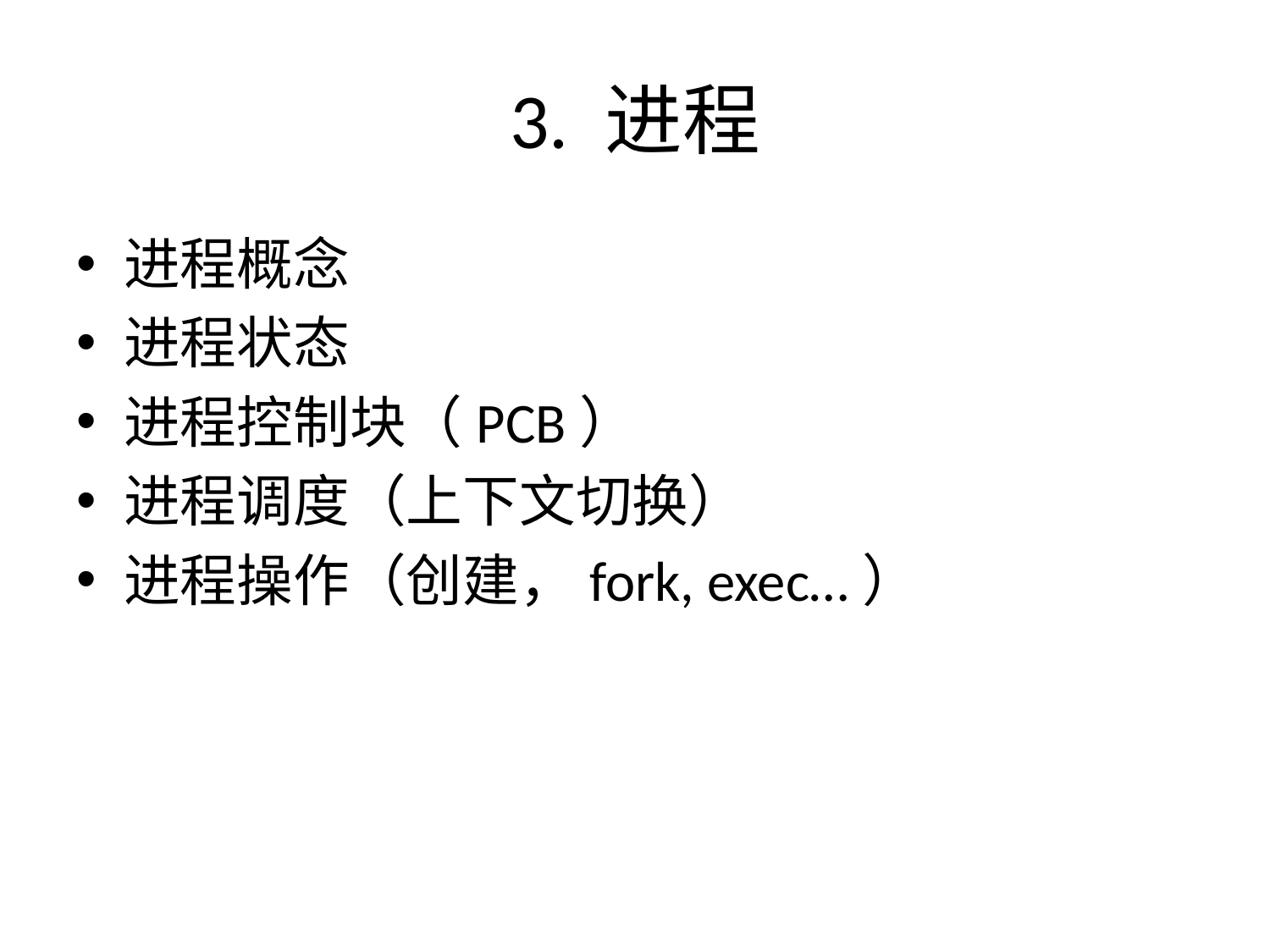

# 3. 进程
进程概念
进程状态
进程控制块（PCB）
进程调度（上下文切换）
进程操作（创建，fork, exec…）